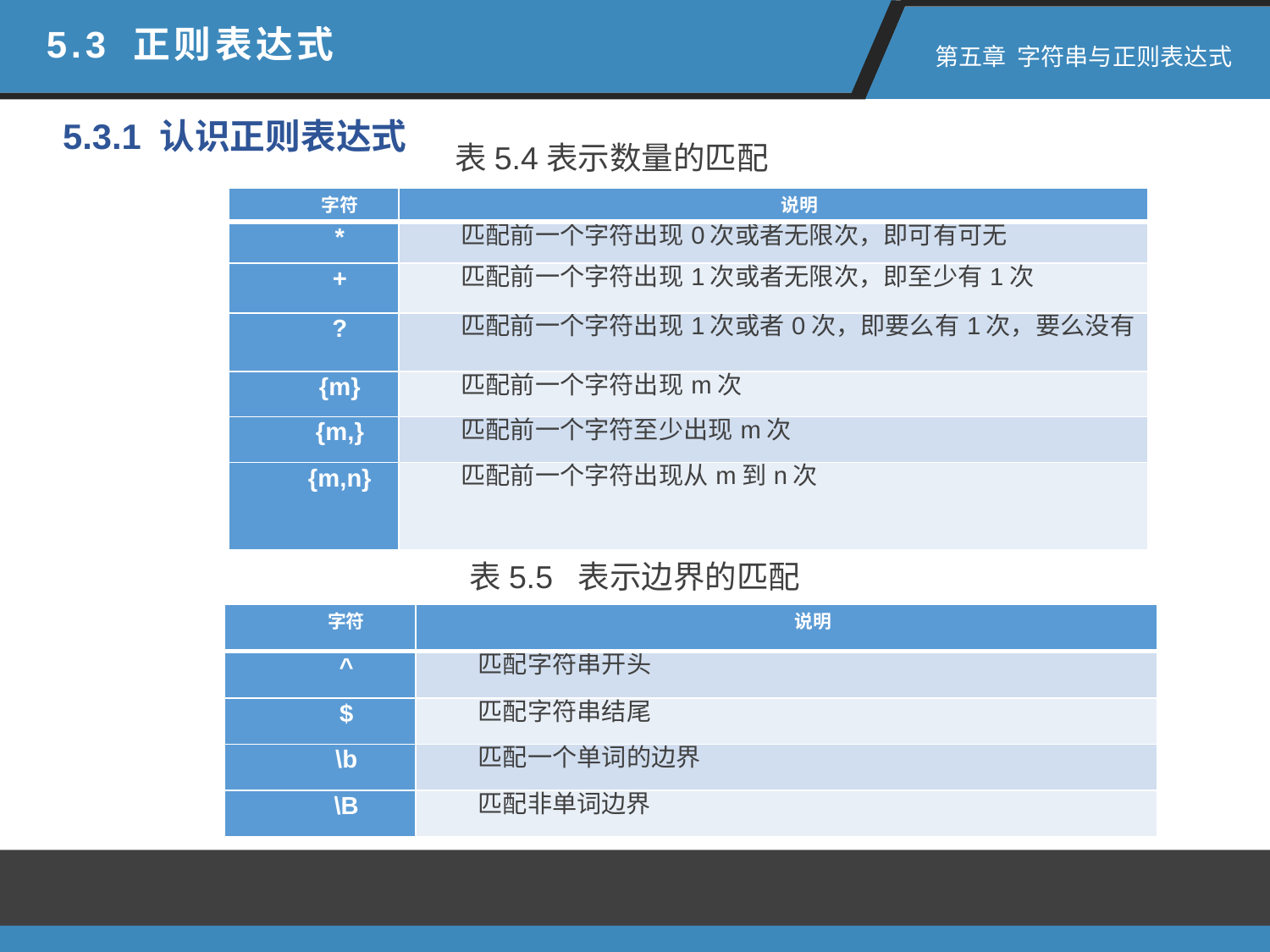

5.3 正则表达式
  第五章  字符串与正则表达式
5.3.1 认识正则表达式
表5.4表示数量的匹配
| 字符 | 说明 |
| --- | --- |
| \* | 匹配前⼀个字符出现0次或者无限次，即可有可无 |
| + | 匹配前⼀个字符出现1次或者无限次，即至少有1次 |
| ? | 匹配前⼀个字符出现1次或者0次，即要么有1次，要么没有 |
| {m} | 匹配前⼀个字符出现m次 |
| {m,} | 匹配前⼀个字符至少出现m次 |
| {m,n} | 匹配前⼀个字符出现从m到n次 |
表5.5  表示边界的匹配
| 字符 | 说明 |
| --- | --- |
| ^ | 匹配字符串开头 |
| $ | 匹配字符串结尾 |
| \b | 匹配⼀个单词的边界 |
| \B | 匹配非单词边界 |